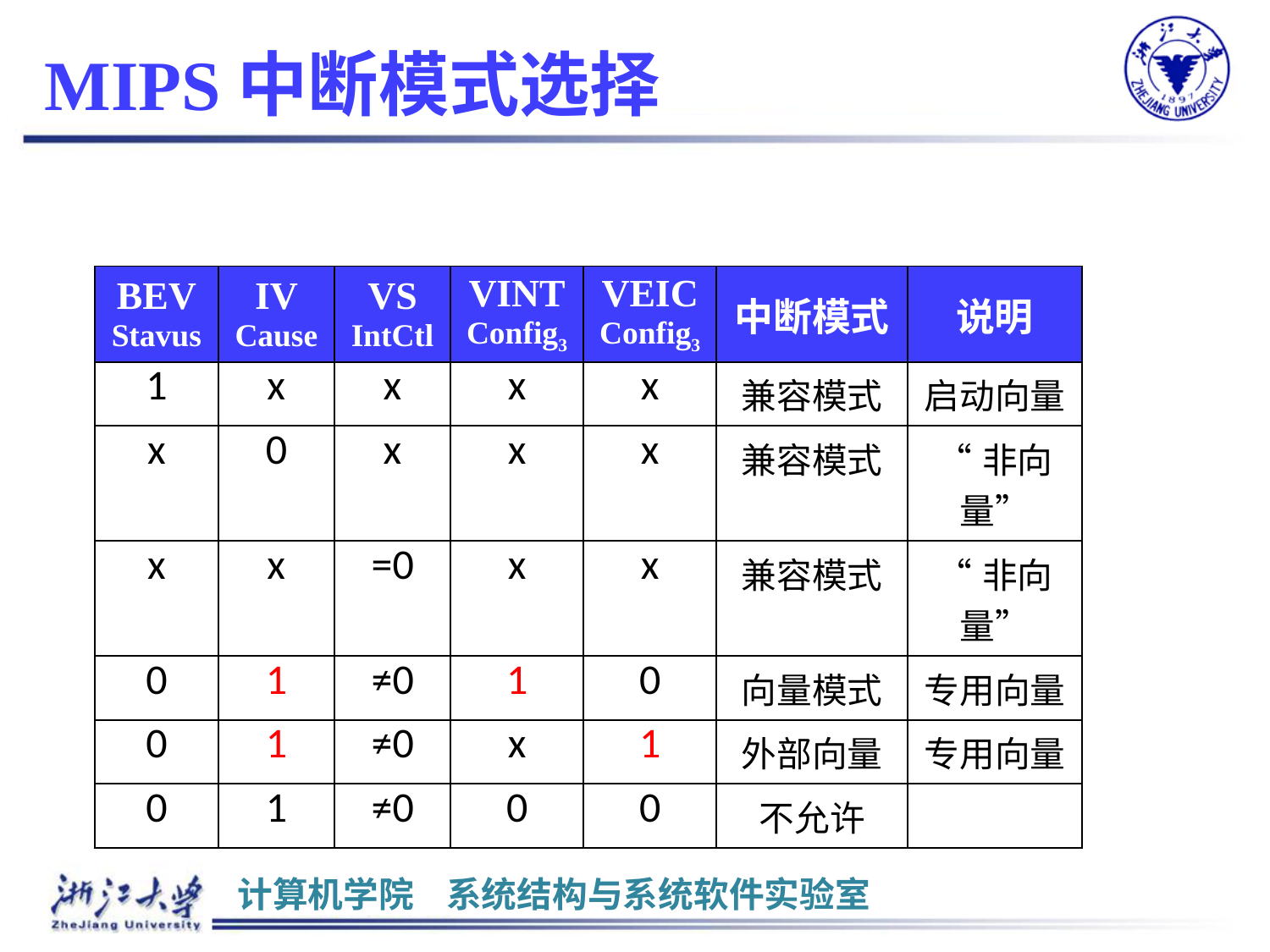

# MIPS中断模式选择
| BEV Stavus | IV Cause | VS IntCtl | VINT Config3 | VEIC Config3 | 中断模式 | 说明 |
| --- | --- | --- | --- | --- | --- | --- |
| 1 | x | x | x | x | 兼容模式 | 启动向量 |
| x | 0 | x | x | x | 兼容模式 | “非向量” |
| x | x | =0 | x | x | 兼容模式 | “非向量” |
| 0 | 1 | ≠0 | 1 | 0 | 向量模式 | 专用向量 |
| 0 | 1 | ≠0 | x | 1 | 外部向量 | 专用向量 |
| 0 | 1 | ≠0 | 0 | 0 | 不允许 |  |